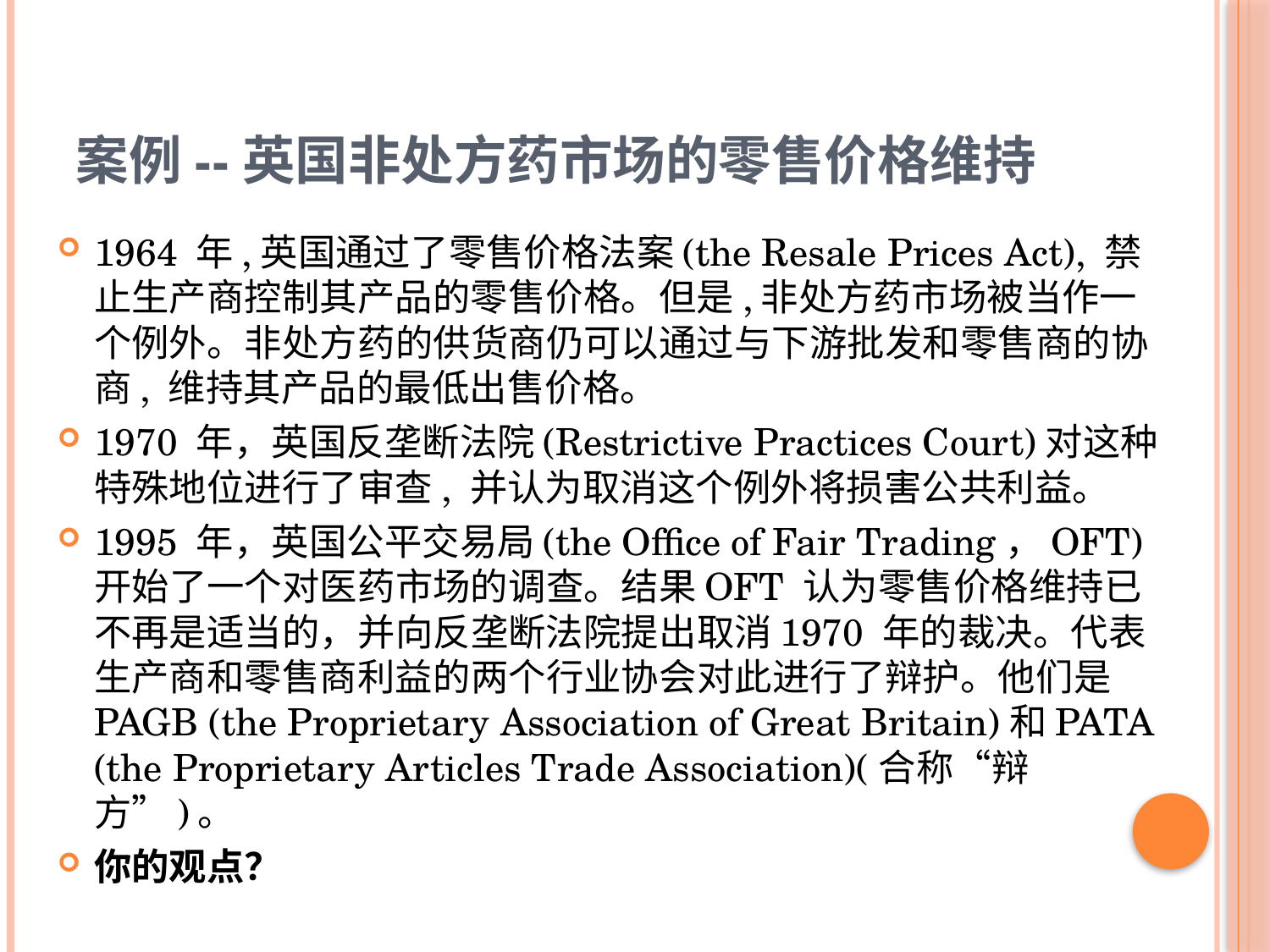

# 案例--英国非处方药市场的零售价格维持
1964 年,英国通过了零售价格法案(the Resale Prices Act), 禁止生产商控制其产品的零售价格。但是,非处方药市场被当作一个例外。非处方药的供货商仍可以通过与下游批发和零售商的协商, 维持其产品的最低出售价格。
1970 年，英国反垄断法院(Restrictive Practices Court)对这种特殊地位进行了审查, 并认为取消这个例外将损害公共利益。
1995 年，英国公平交易局(the Office of Fair Trading，OFT)开始了一个对医药市场的调查。结果OFT 认为零售价格维持已不再是适当的，并向反垄断法院提出取消1970 年的裁决。代表生产商和零售商利益的两个行业协会对此进行了辩护。他们是PAGB (the Proprietary Association of Great Britain)和PATA (the Proprietary Articles Trade Association)(合称“辩方”)。
你的观点？